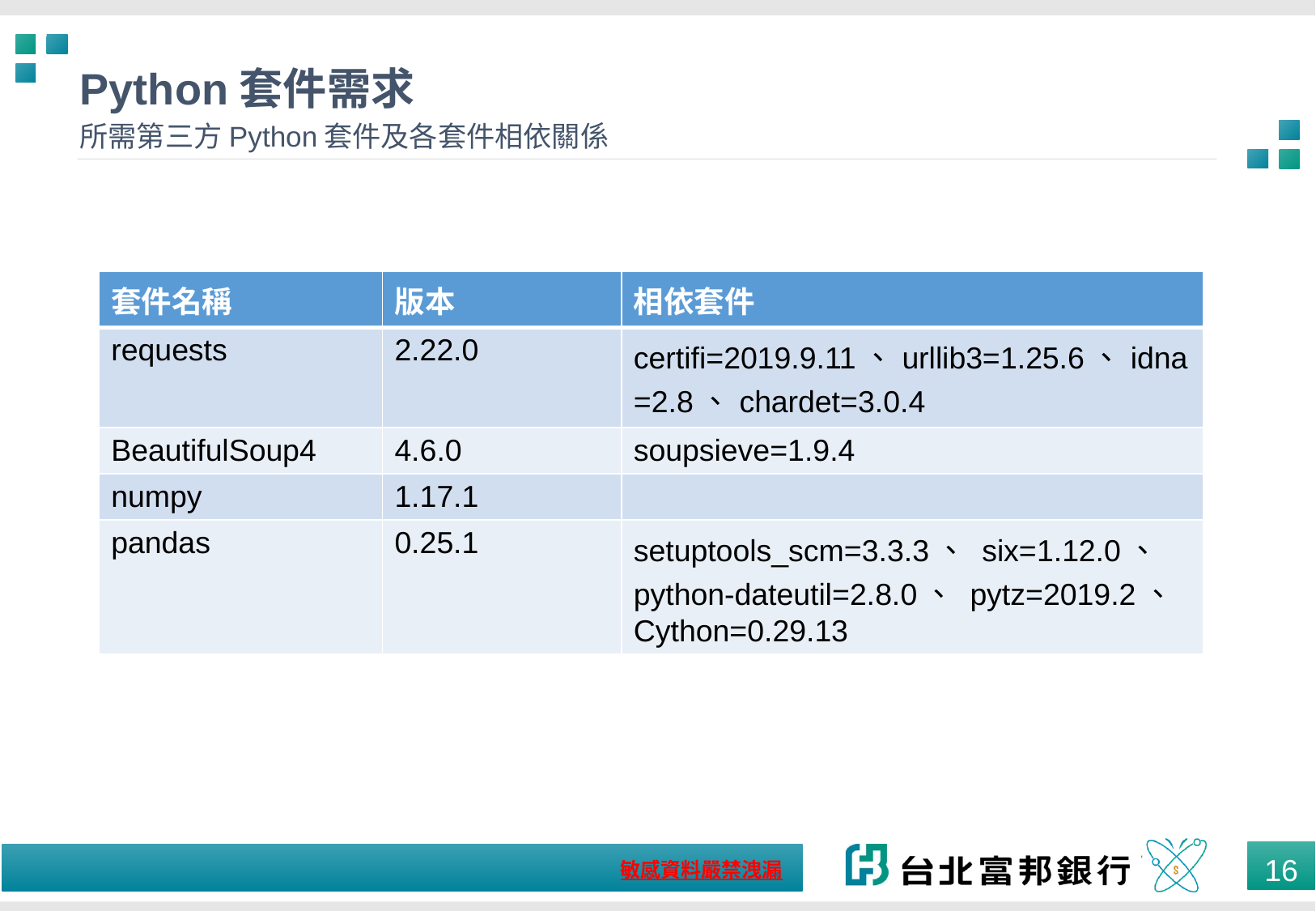

# Python套件需求
所需第三方Python套件及各套件相依關係
| 套件名稱 | 版本 | 相依套件 |
| --- | --- | --- |
| requests | 2.22.0 | certifi=2019.9.11、urllib3=1.25.6、idna=2.8、chardet=3.0.4 |
| BeautifulSoup4 | 4.6.0 | soupsieve=1.9.4 |
| numpy | 1.17.1 |  |
| pandas | 0.25.1 | setuptools\_scm=3.3.3、 six=1.12.0、 python-dateutil=2.8.0、 pytz=2019.2、 Cython=0.29.13 |